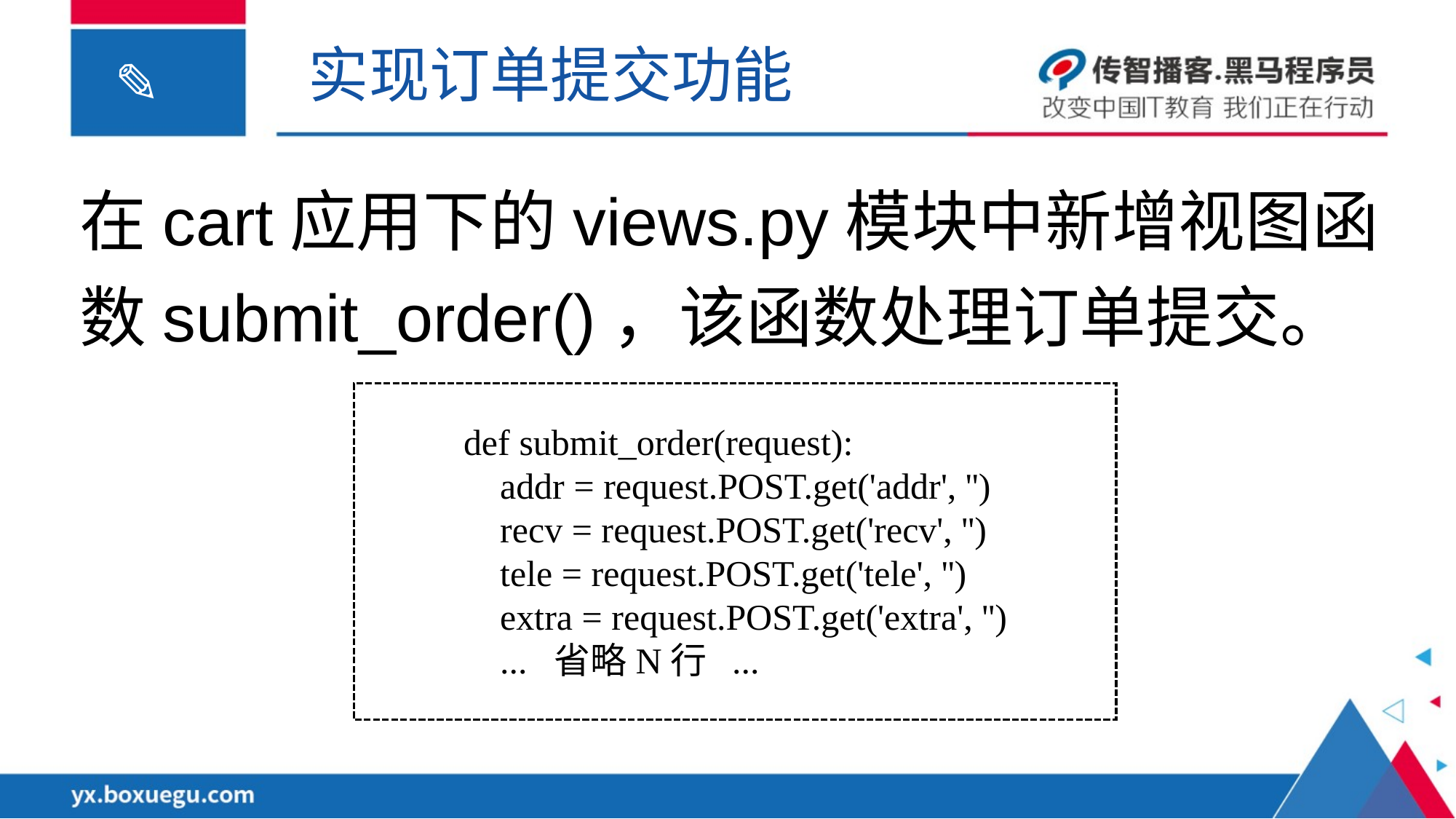

实现订单提交功能
在cart应用下的views.py模块中新增视图函数submit_order()，该函数处理订单提交。

def submit_order(request):
    addr = request.POST.get('addr', '')
    recv = request.POST.get('recv', '')
    tele = request.POST.get('tele', '')
    extra = request.POST.get('extra', '')
    ...  省略N行  ...